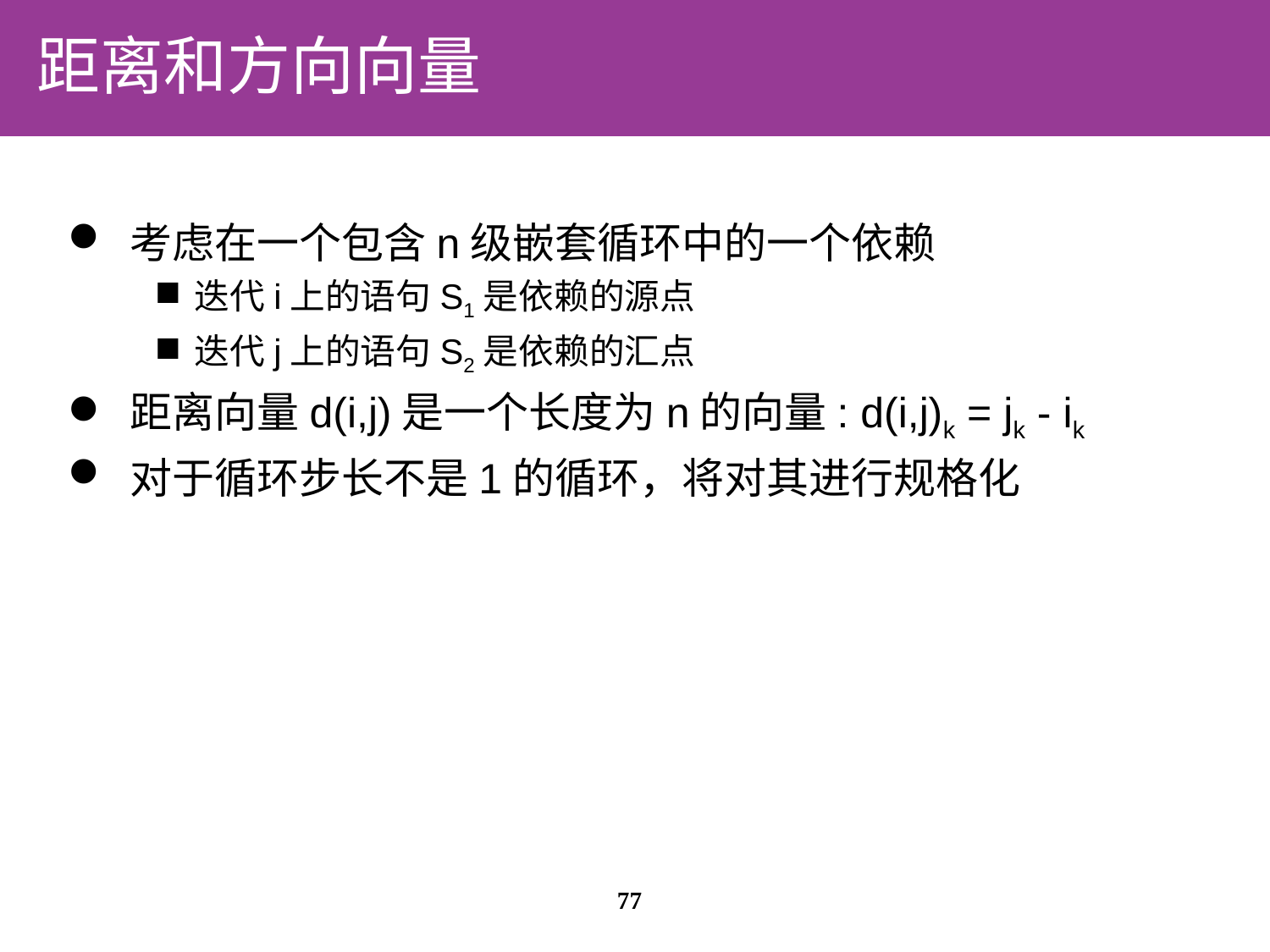

# 距离和方向向量
考虑在一个包含n级嵌套循环中的一个依赖
迭代i上的语句S1是依赖的源点
迭代j上的语句S2是依赖的汇点
距离向量d(i,j)是一个长度为n的向量: d(i,j)k = jk - ik
对于循环步长不是1的循环，将对其进行规格化
77